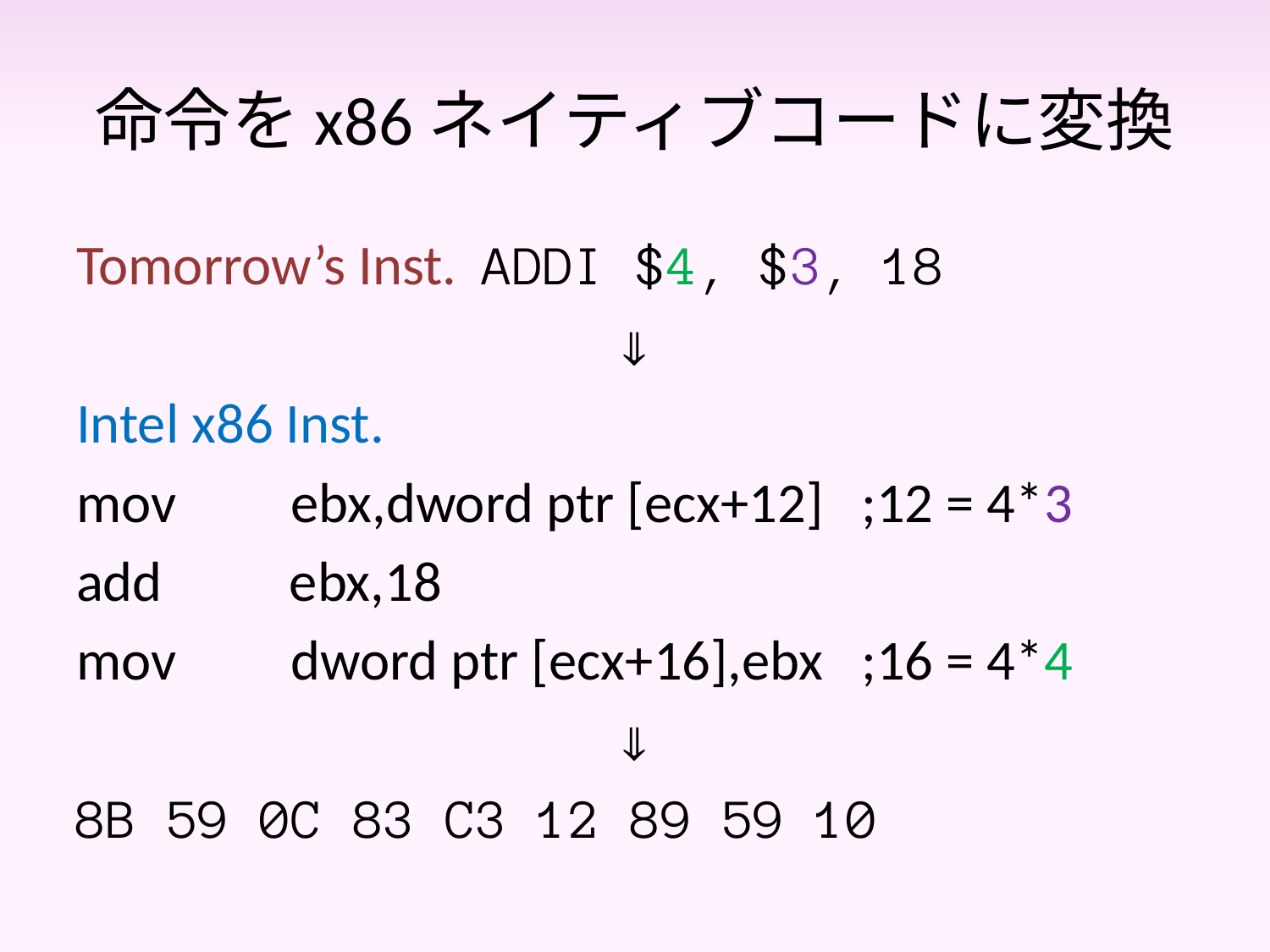

# 命令をx86ネイティブコードに変換
Tomorrow’s Inst.  ADDI $4, $3, 18
⇓
Intel x86 Inst.
mov         ebx,dword ptr [ecx+12]   ;12 = 4*3
add          ebx,18
mov         dword ptr [ecx+16],ebx   ;16 = 4*4
⇓
8B 59 0C 83 C3 12 89 59 10